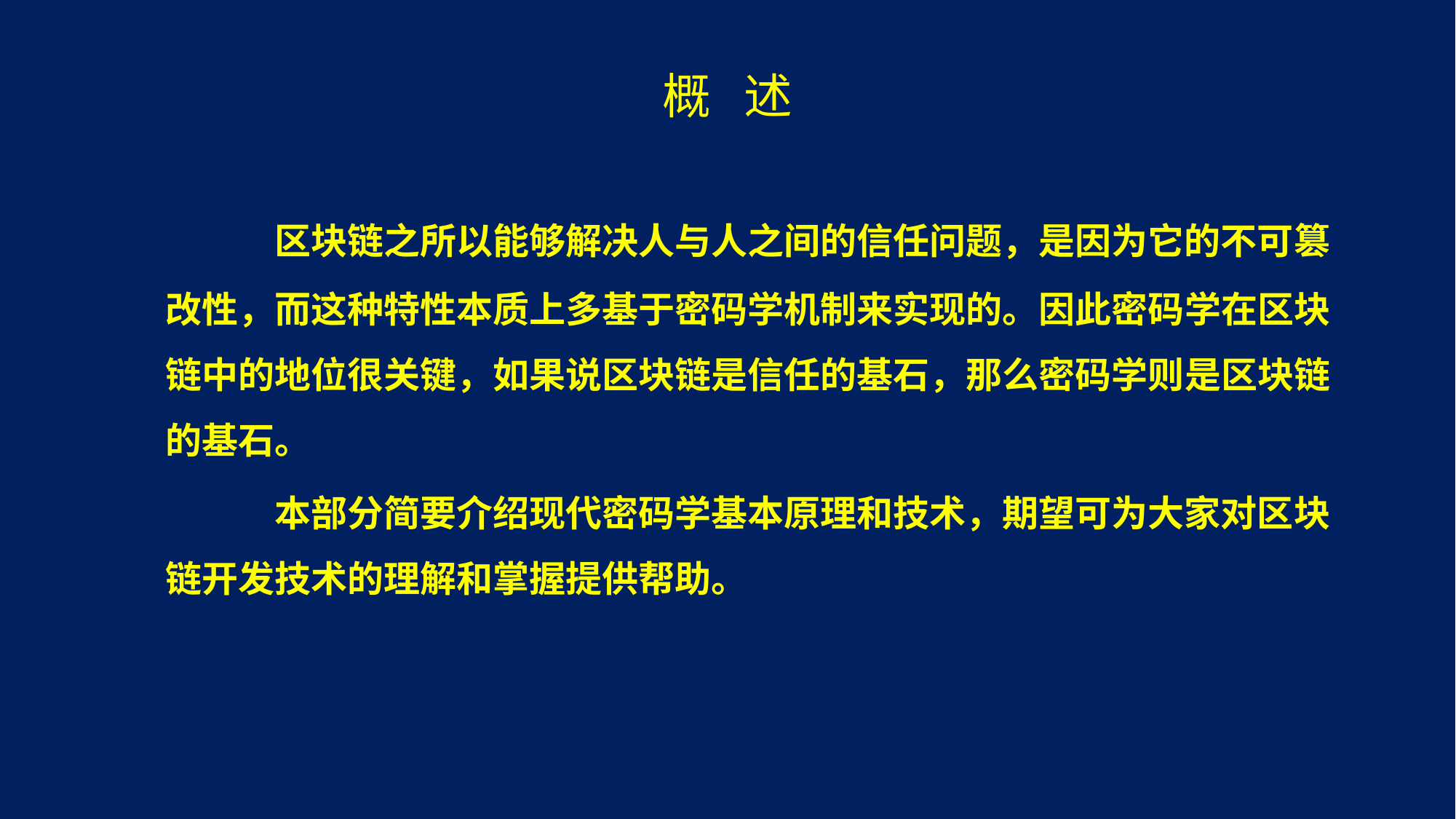

# 概   述
	区块链之所以能够解决人与人之间的信任问题，是因为它的不可篡改性，而这种特性本质上多基于密码学机制来实现的。因此密码学在区块链中的地位很关键，如果说区块链是信任的基石，那么密码学则是区块链的基石。
	本部分简要介绍现代密码学基本原理和技术，期望可为大家对区块链开发技术的理解和掌握提供帮助。